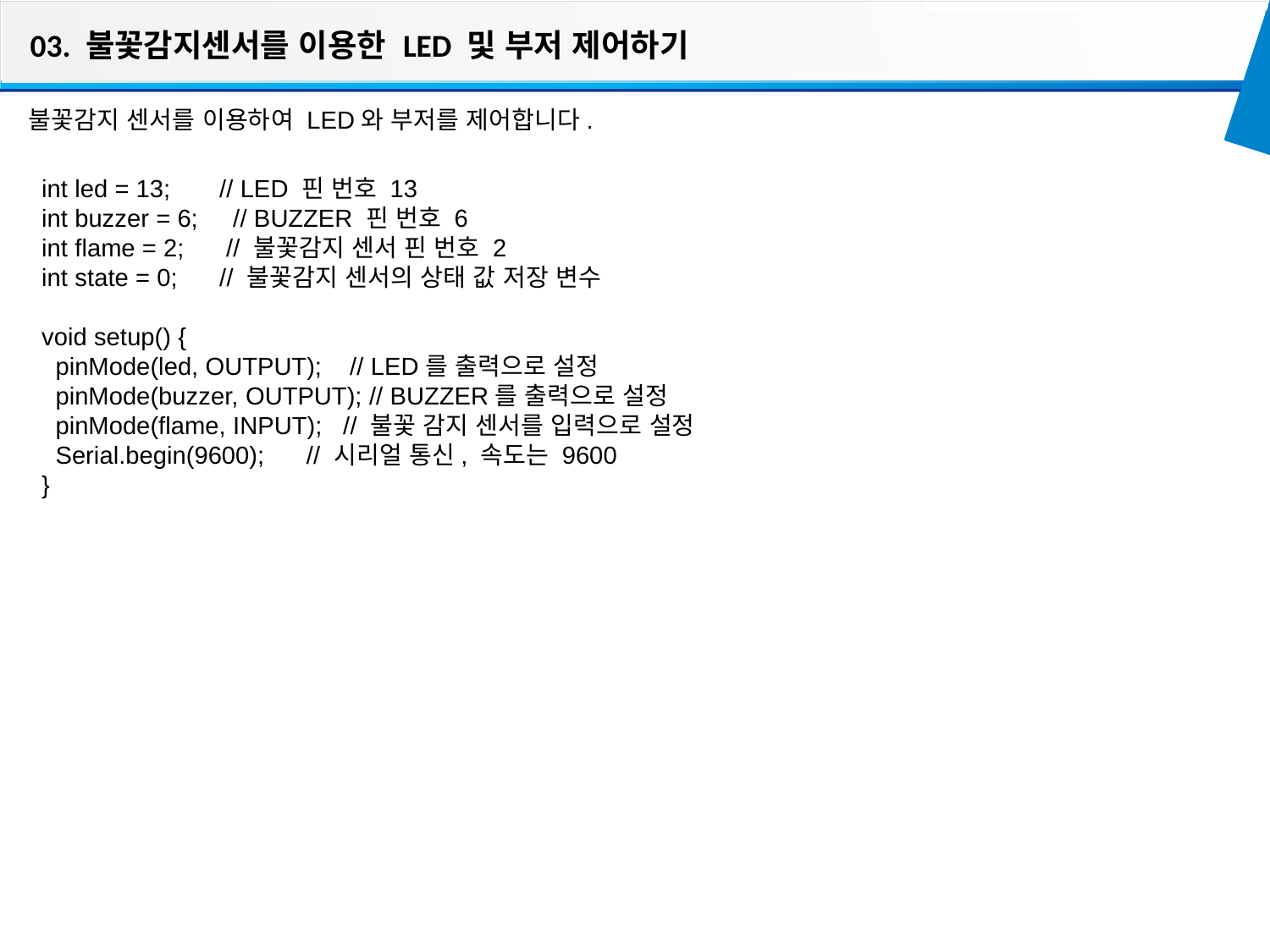

03. 불꽃감지센서를 이용한 LED 및 부저 제어하기

불꽃감지 센서를 이용하여 LED와 부저를 제어합니다.
int led = 13;       // LED 핀 번호 13
int buzzer = 6;     // BUZZER 핀 번호 6
int flame = 2;      // 불꽃감지 센서 핀 번호 2
int state = 0;      // 불꽃감지 센서의 상태 값 저장 변수

void setup() {
  pinMode(led, OUTPUT);    // LED를 출력으로 설정
  pinMode(buzzer, OUTPUT); // BUZZER를 출력으로 설정
  pinMode(flame, INPUT);   // 불꽃 감지 센서를 입력으로 설정
  Serial.begin(9600);      // 시리얼 통신, 속도는 9600
}